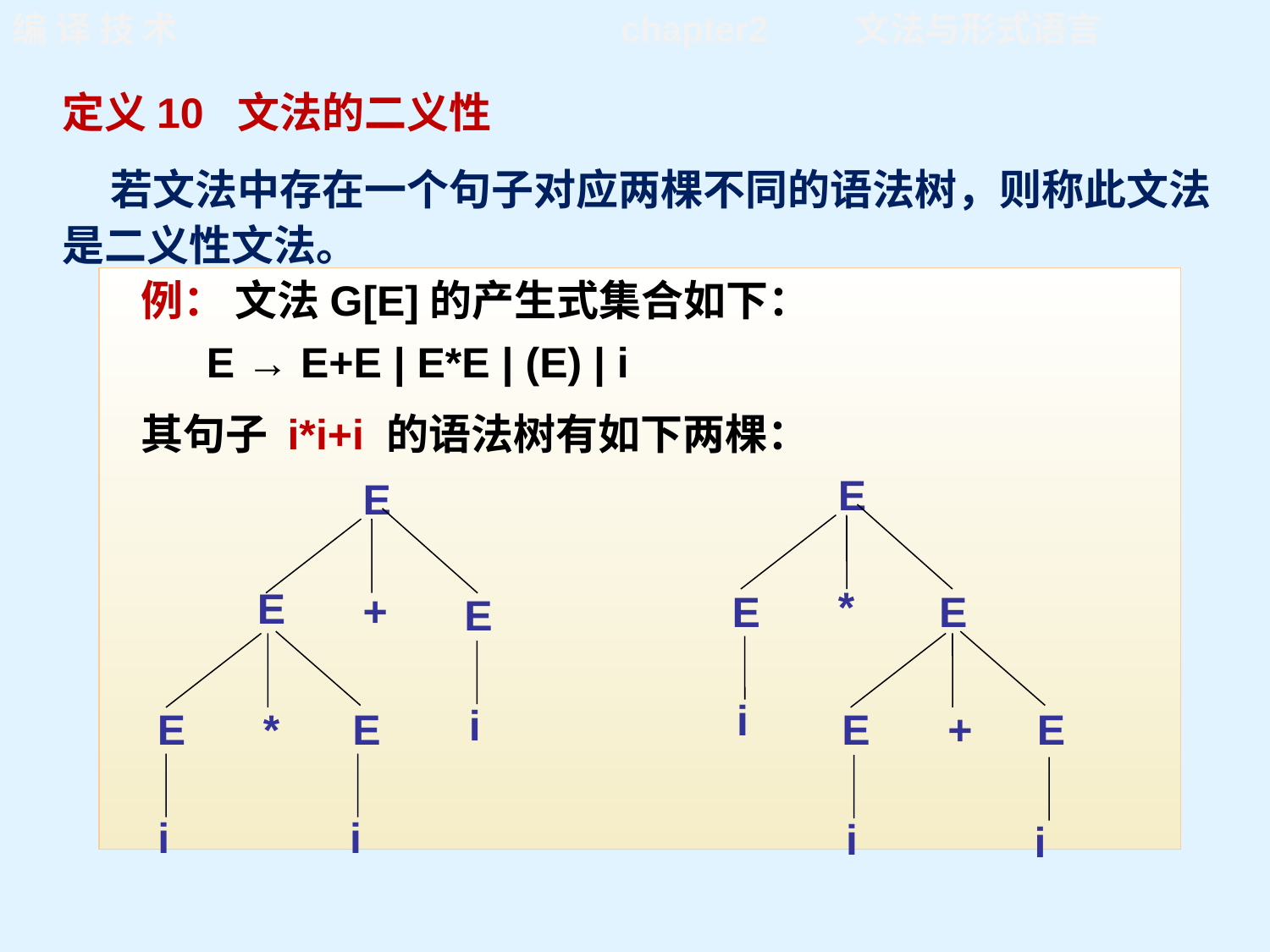

编 译 技 术                                                      chapter2        文法与形式语言
定义10  文法的二义性
    若文法中存在一个句子对应两棵不同的语法树，则称此文法是二义性文法。
  例： 文法G[E]的产生式集合如下：
        E → E+E | E*E | (E) | i
  其句子 i*i+i 的语法树有如下两棵：

E

*
E
E
E

E
+
E

E
*
E

E
+
E

i

i

i

i

i

i